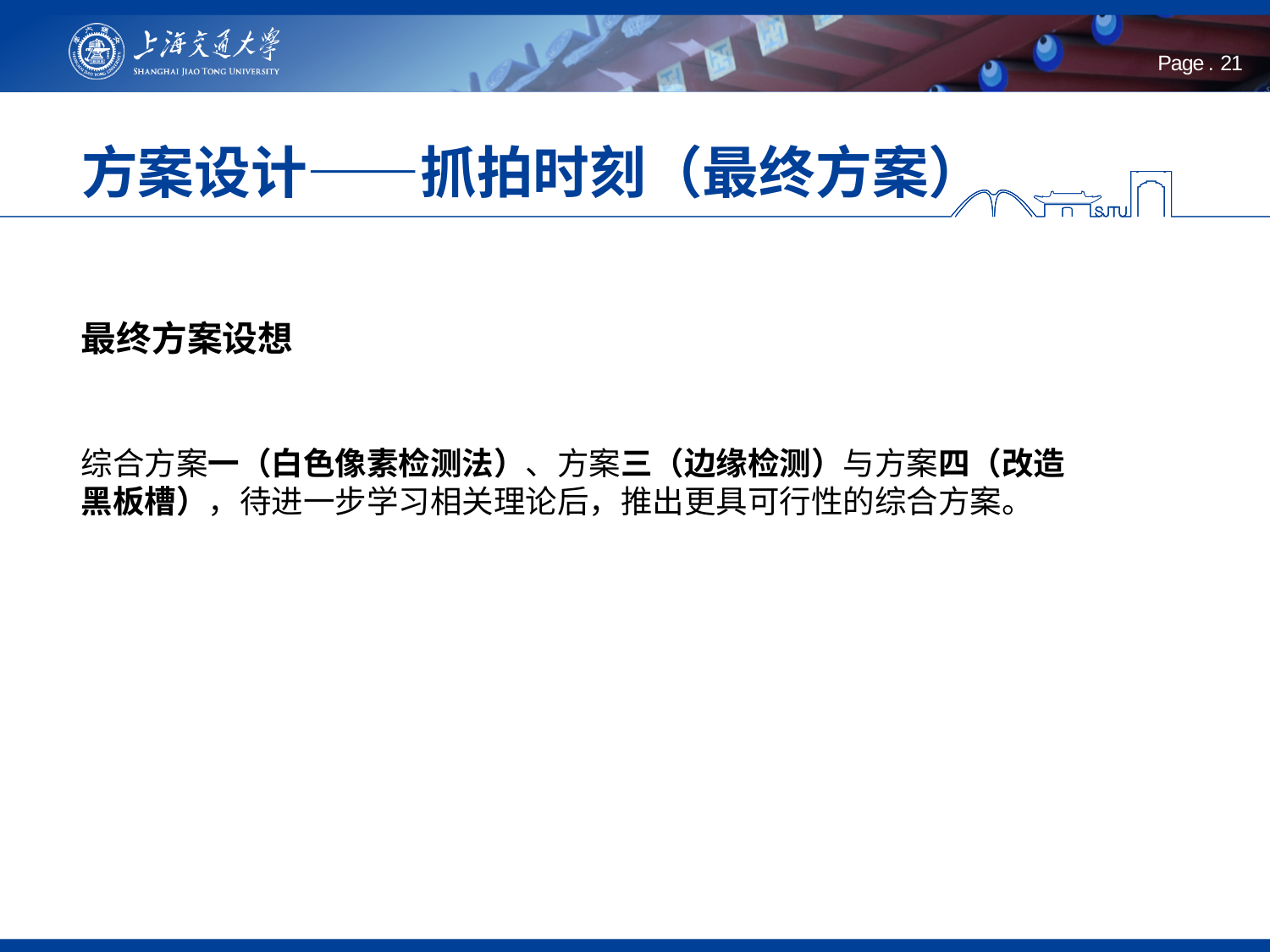

# 方案设计——抓拍时刻（最终方案）
最终方案设想

综合方案一（白色像素检测法）、方案三（边缘检测）与方案四（改造黑板槽），待进一步学习相关理论后，推出更具可行性的综合方案。